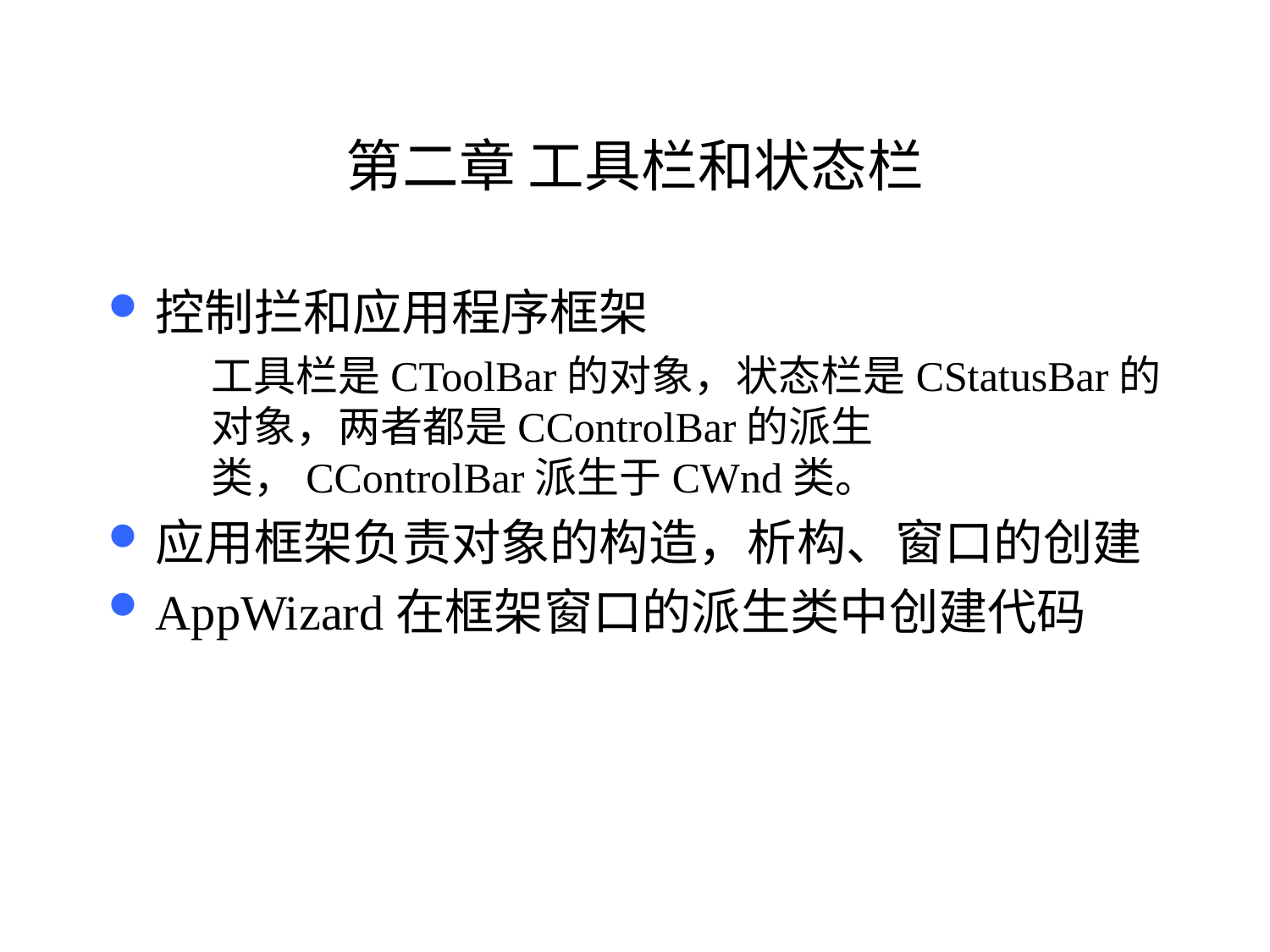

# 第二章 工具栏和状态栏
控制拦和应用程序框架
工具栏是CToolBar的对象，状态栏是CStatusBar的对象，两者都是CControlBar的派生类，CControlBar派生于CWnd类。
应用框架负责对象的构造，析构、窗口的创建
AppWizard在框架窗口的派生类中创建代码
107